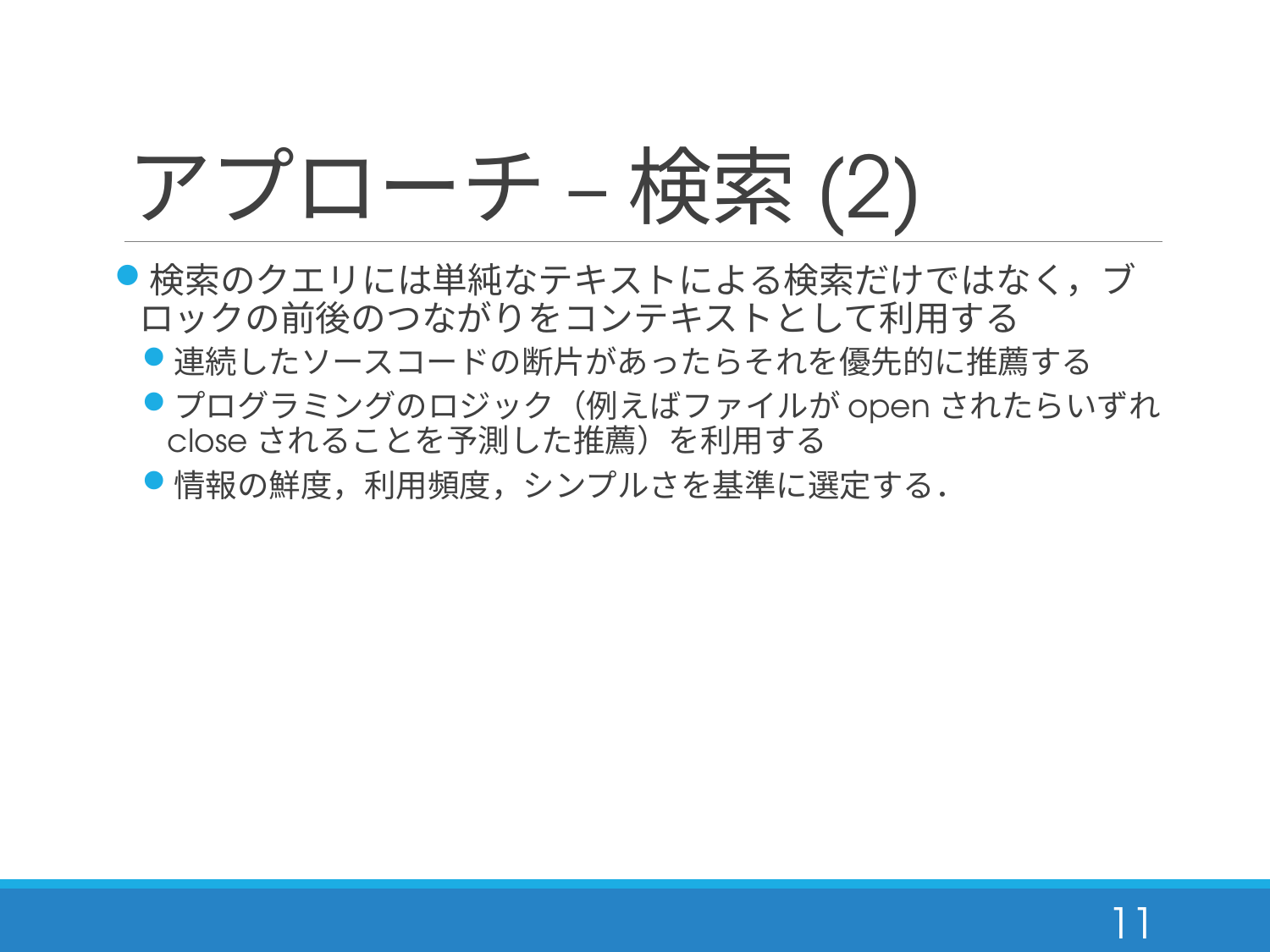

# アプローチ – 検索(2)
検索のクエリには単純なテキストによる検索だけではなく，ブロックの前後のつながりをコンテキストとして利用する
連続したソースコードの断片があったらそれを優先的に推薦する
プログラミングのロジック（例えばファイルがopenされたらいずれcloseされることを予測した推薦）を利用する
情報の鮮度，利用頻度，シンプルさを基準に選定する．
11